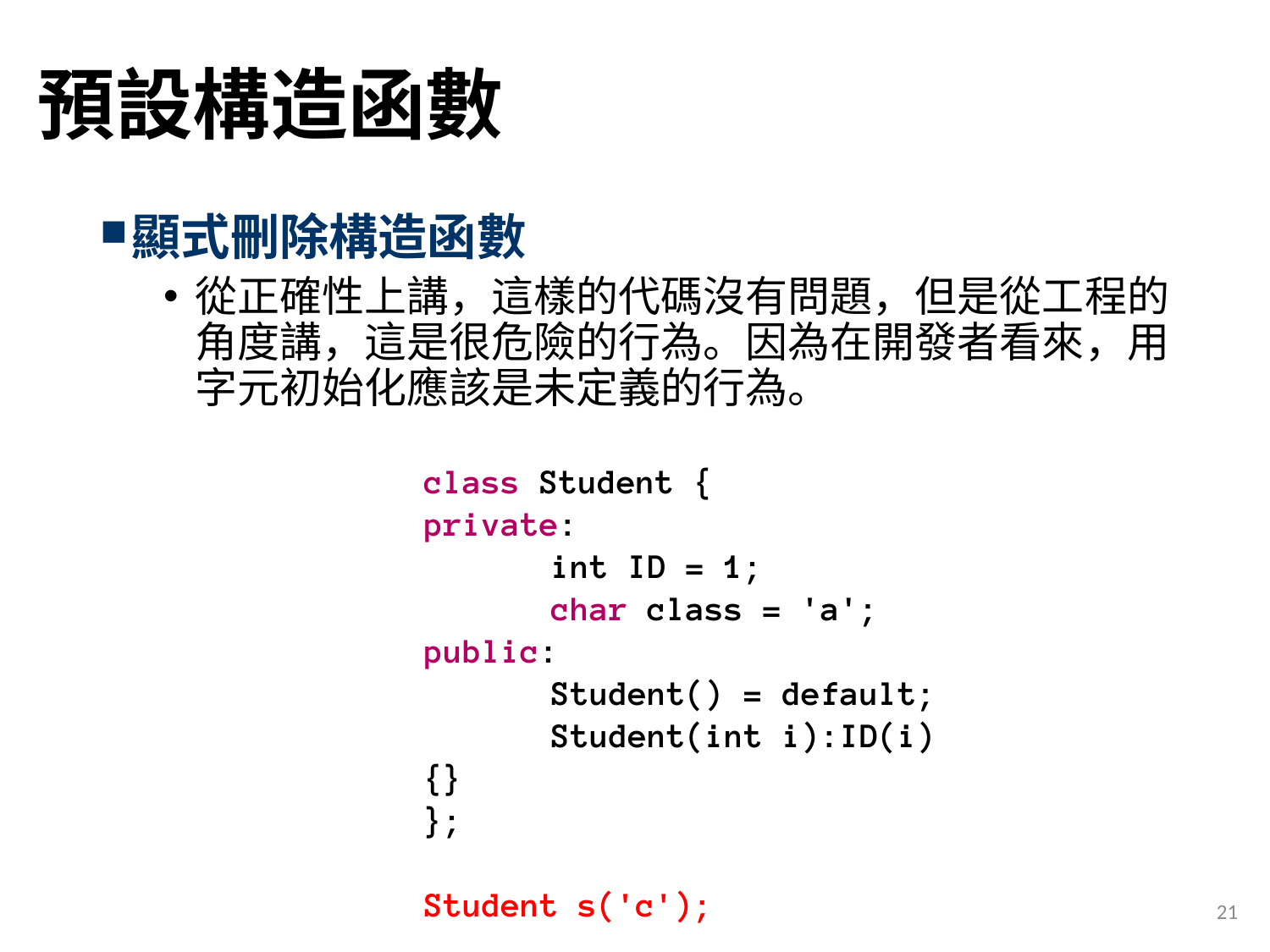

# 預設構造函數
顯式刪除構造函數
從正確性上講，這樣的代碼沒有問題，但是從工程的角度講，這是很危險的行為。因為在開發者看來，用字元初始化應該是未定義的行為。
class Student {
private:
	int ID = 1;
	char class = 'a';
public:
	Student() = default;
	Student(int i):ID(i) {}
};

Student s('c');
21